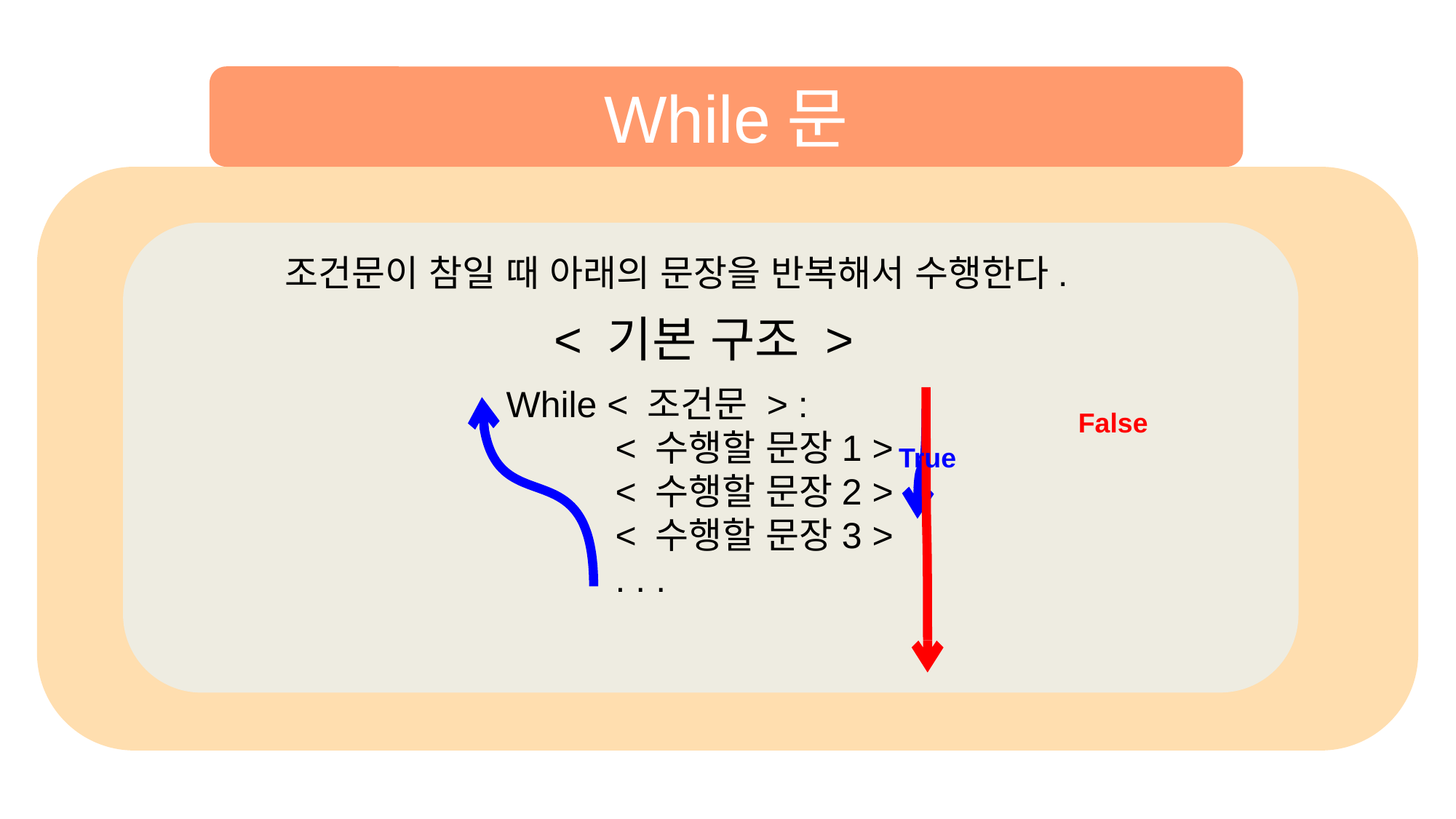

While문

조건문이 참일 때 아래의 문장을 반복해서 수행한다.
< 기본 구조 >
While < 조건문 > :
	< 수행할 문장1 >
	< 수행할 문장2 >
	< 수행할 문장3 >
	. . .
False
True